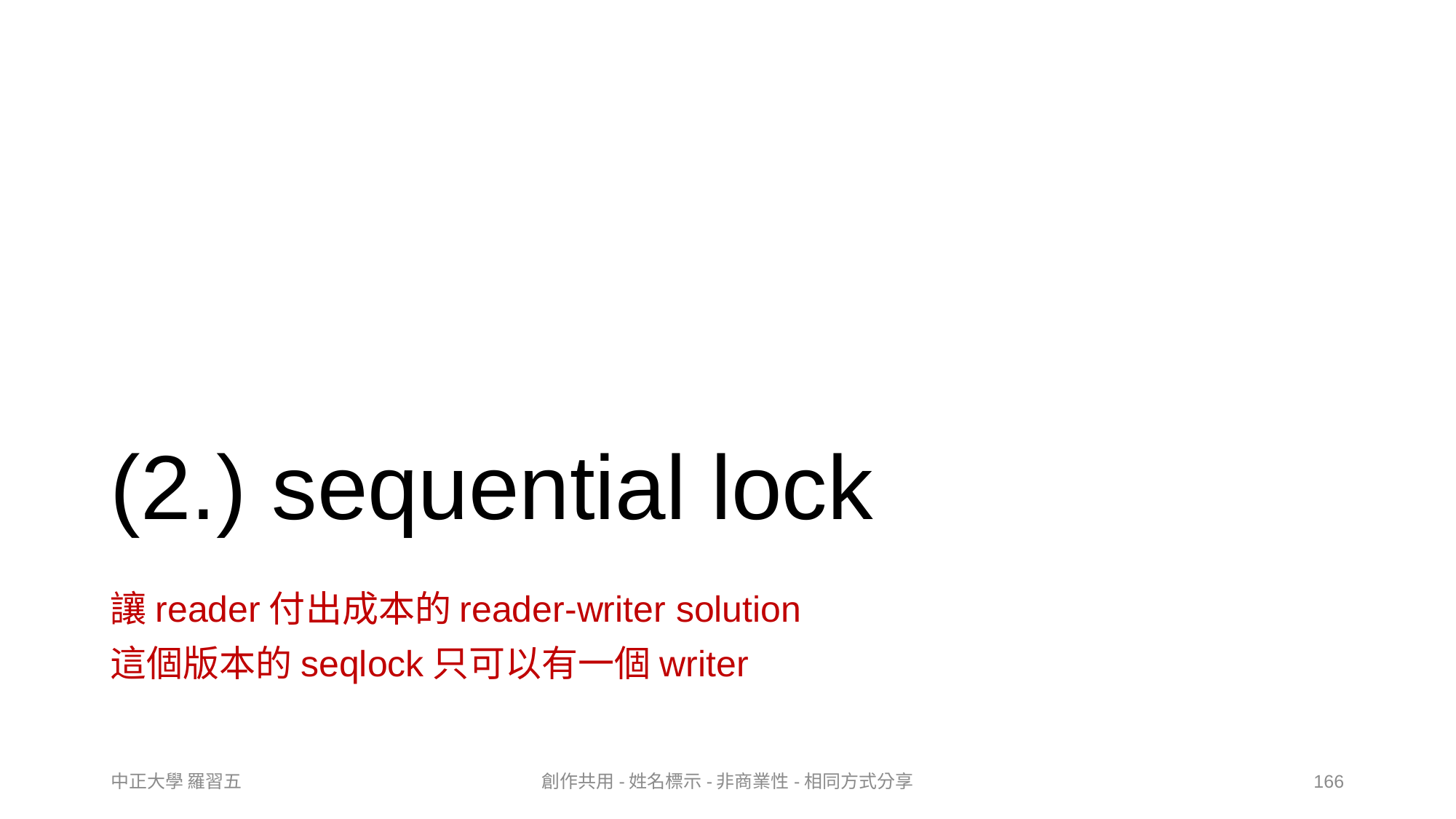

# (2.) sequential lock
讓reader付出成本的reader-writer solution
這個版本的seqlock只可以有一個writer
中正大學 羅習五
創作共用-姓名標示-非商業性-相同方式分享
166